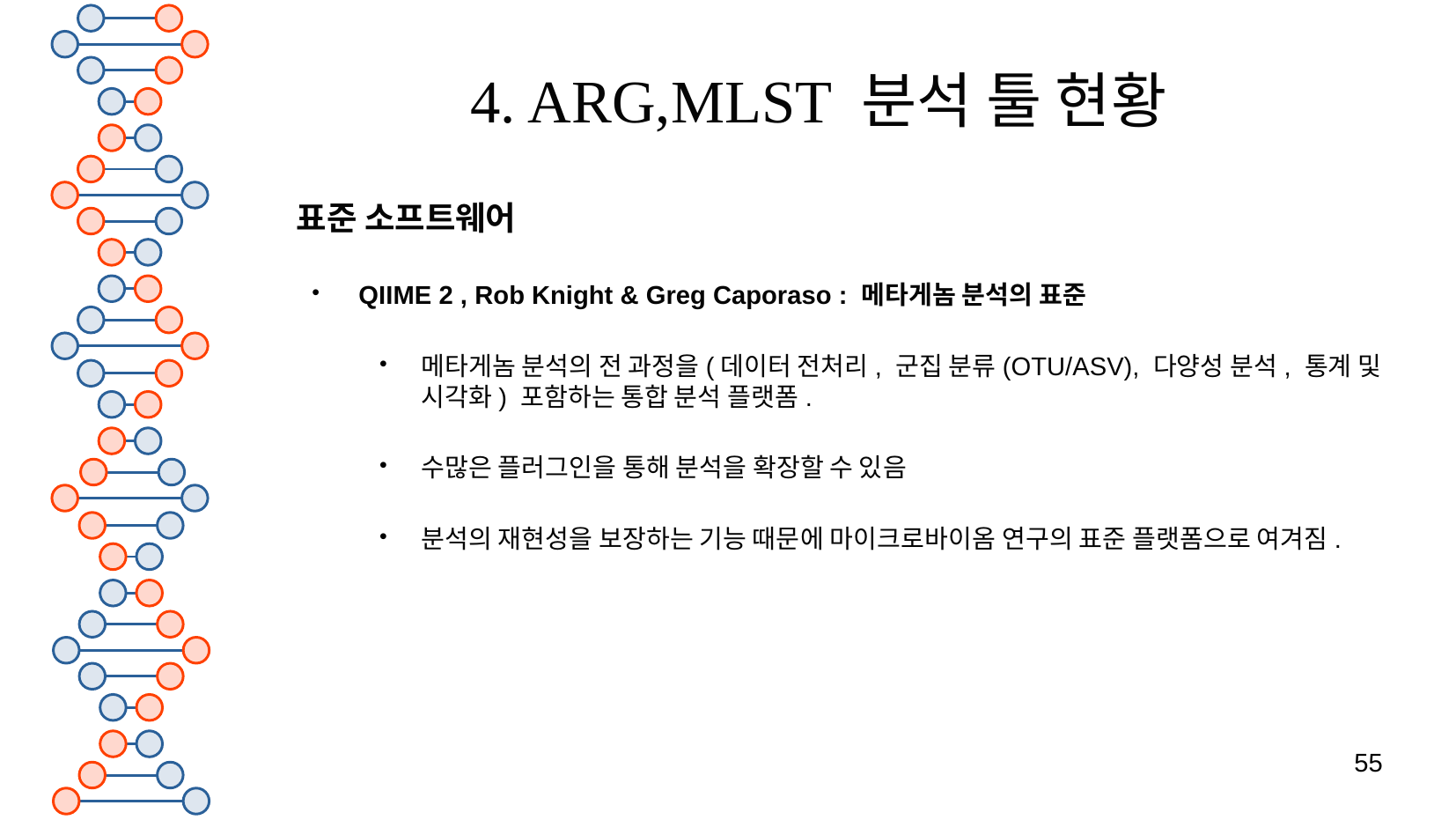

# 4. ARG,MLST 분석 툴 현황
표준 소프트웨어
QIIME 2 , Rob Knight & Greg Caporaso : 메타게놈 분석의 표준
메타게놈 분석의 전 과정을(데이터 전처리, 군집 분류(OTU/ASV), 다양성 분석, 통계 및 시각화) 포함하는 통합 분석 플랫폼.
수많은 플러그인을 통해 분석을 확장할 수 있음
분석의 재현성을 보장하는 기능 때문에 마이크로바이옴 연구의 표준 플랫폼으로 여겨짐.
55